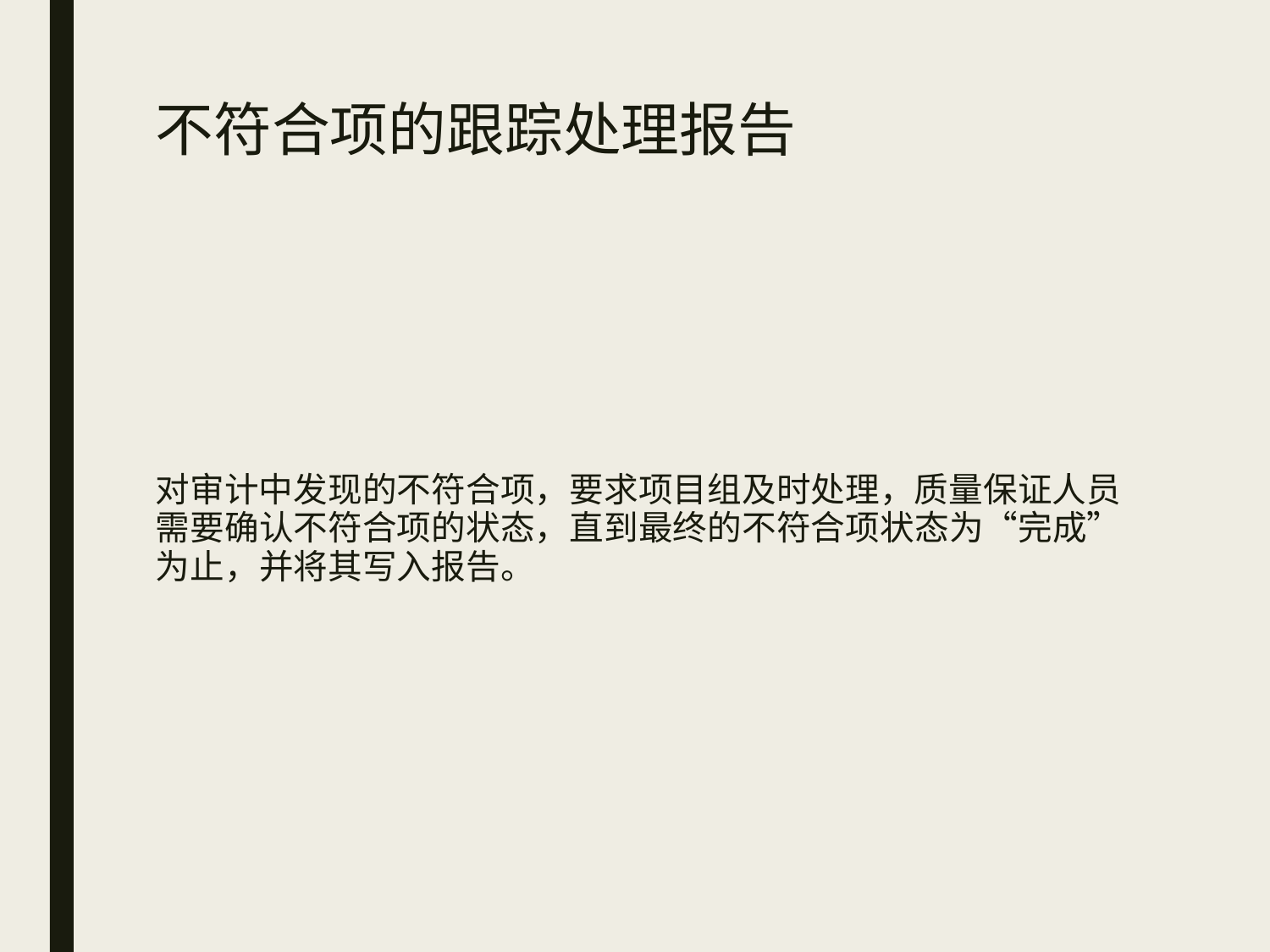

# 不符合项的跟踪处理报告
对审计中发现的不符合项，要求项目组及时处理，质量保证人员需要确认不符合项的状态，直到最终的不符合项状态为“完成”为止，并将其写入报告。